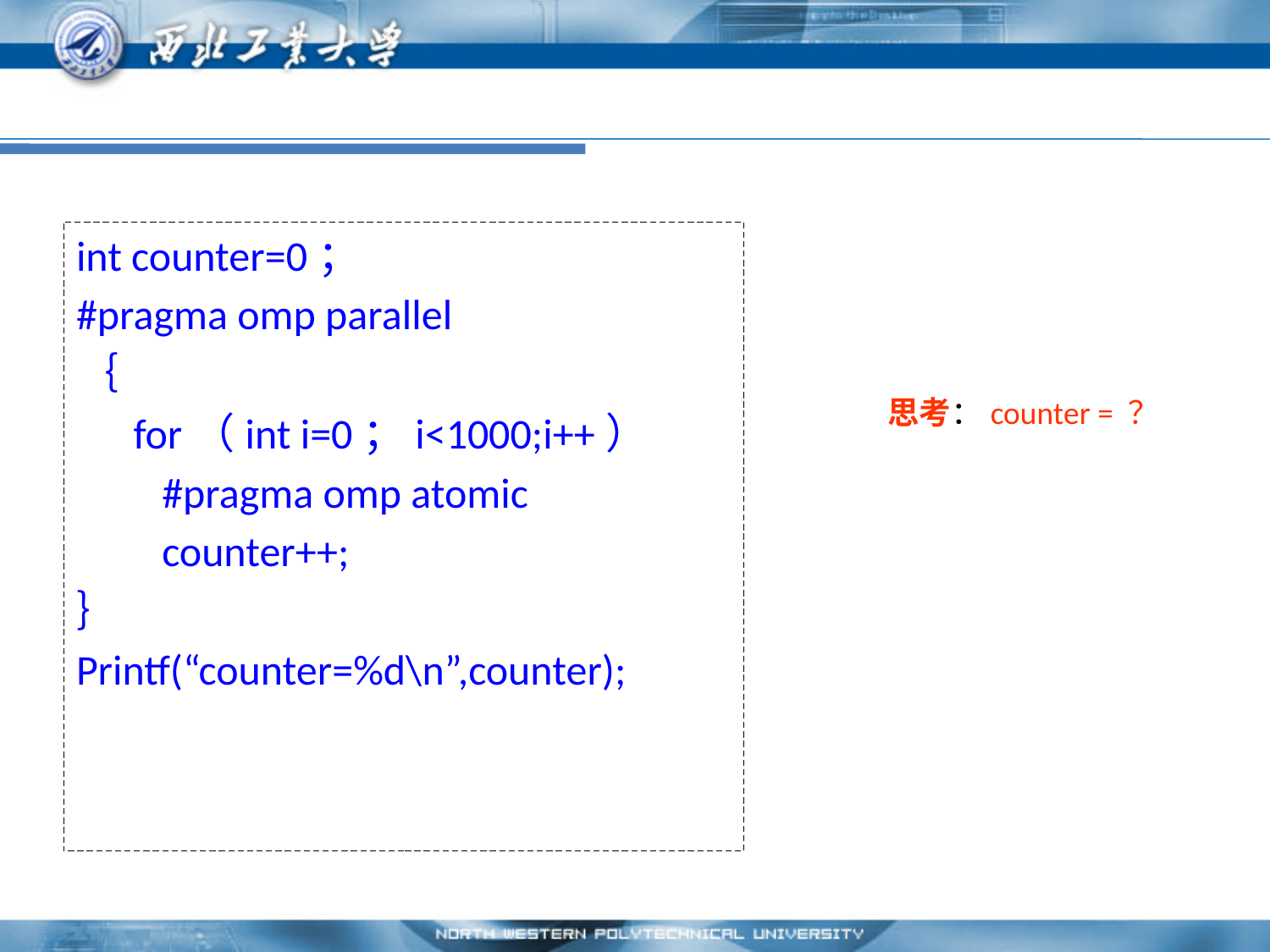

#
int counter=0；
#pragma omp parallel
｛
      for（int i=0；i<1000;i++）
         #pragma omp atomic
         counter++;
｝
Printf(“counter=%d\n”,counter);
思考：counter = ？